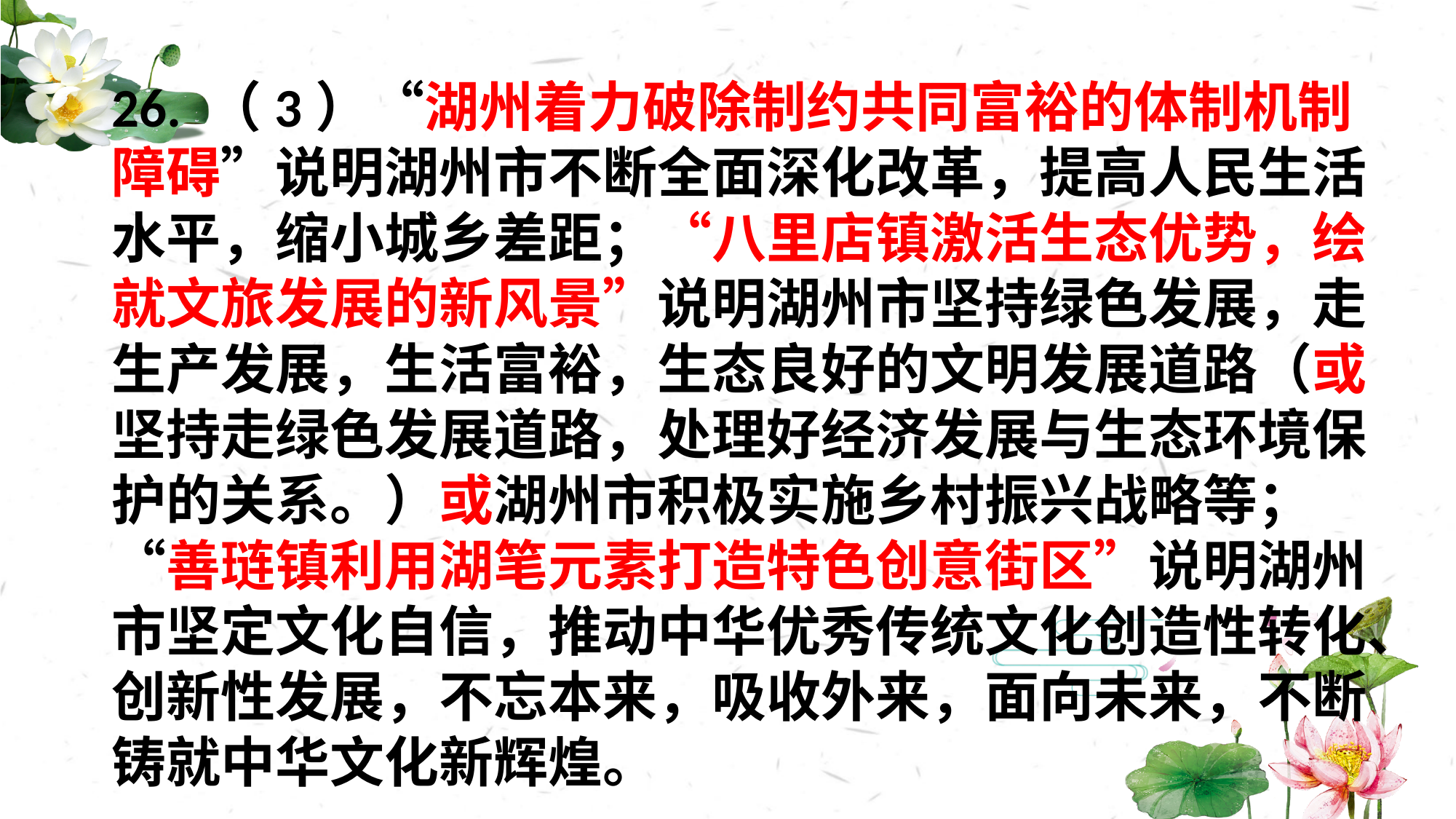

26. （3）“湖州着力破除制约共同富裕的体制机制障碍”说明湖州市不断全面深化改革，提高人民生活水平，缩小城乡差距；“八里店镇激活生态优势，绘就文旅发展的新风景”说明湖州市坚持绿色发展，走生产发展，生活富裕，生态良好的文明发展道路（或坚持走绿色发展道路，处理好经济发展与生态环境保护的关系。）或湖州市积极实施乡村振兴战略等；“善琏镇利用湖笔元素打造特色创意街区”说明湖州市坚定文化自信，推动中华优秀传统文化创造性转化、创新性发展，不忘本来，吸收外来，面向未来，不断铸就中华文化新辉煌。